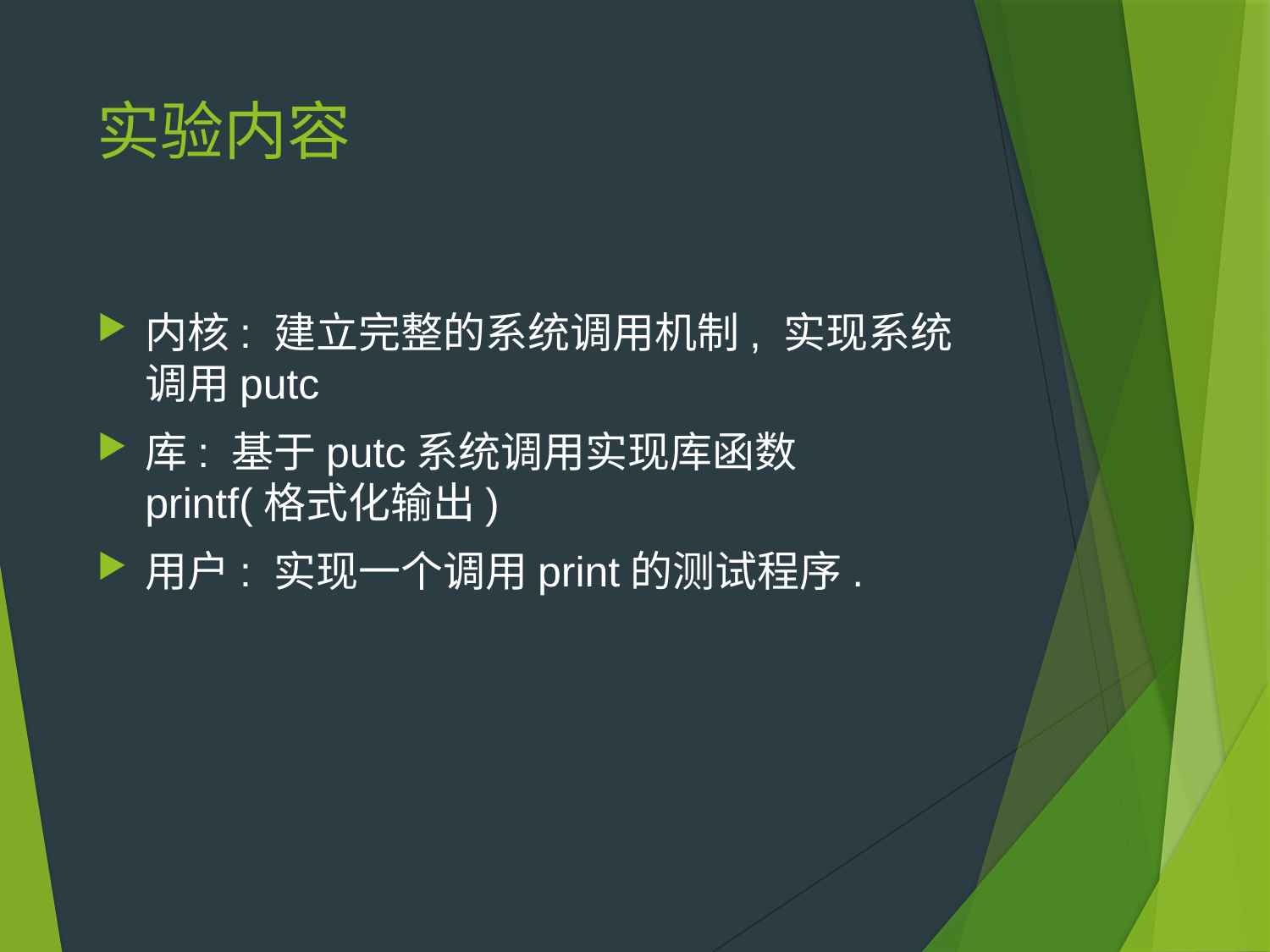

# 实验内容
内核: 建立完整的系统调用机制, 实现系统调用putc
库: 基于putc系统调用实现库函数printf(格式化输出)
用户: 实现一个调用print的测试程序.